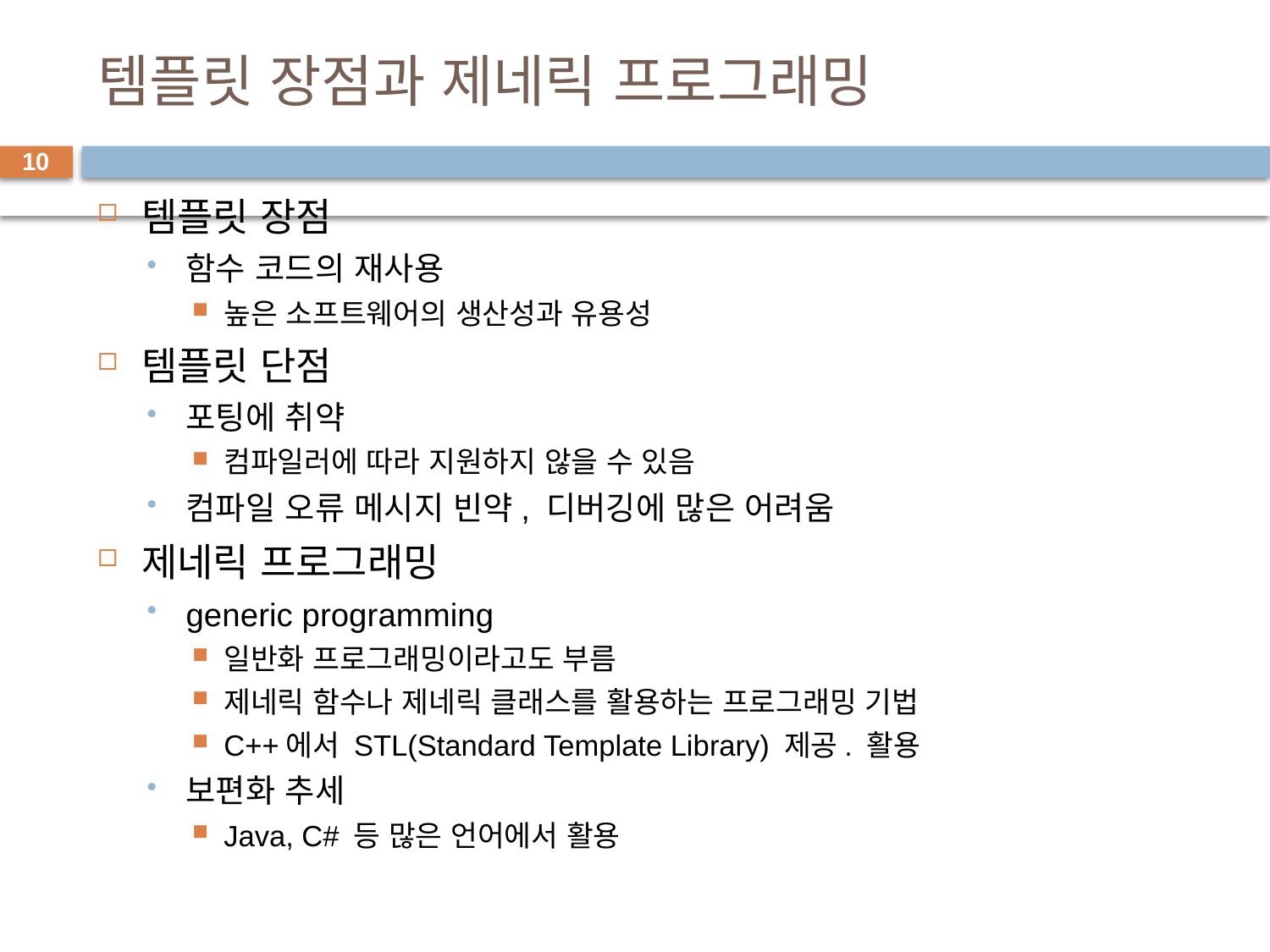

# 템플릿 장점과 제네릭 프로그래밍
10
템플릿 장점
함수 코드의 재사용
높은 소프트웨어의 생산성과 유용성
템플릿 단점
포팅에 취약
컴파일러에 따라 지원하지 않을 수 있음
컴파일 오류 메시지 빈약, 디버깅에 많은 어려움
제네릭 프로그래밍
generic programming
일반화 프로그래밍이라고도 부름
제네릭 함수나 제네릭 클래스를 활용하는 프로그래밍 기법
C++에서 STL(Standard Template Library) 제공. 활용
보편화 추세
Java, C# 등 많은 언어에서 활용